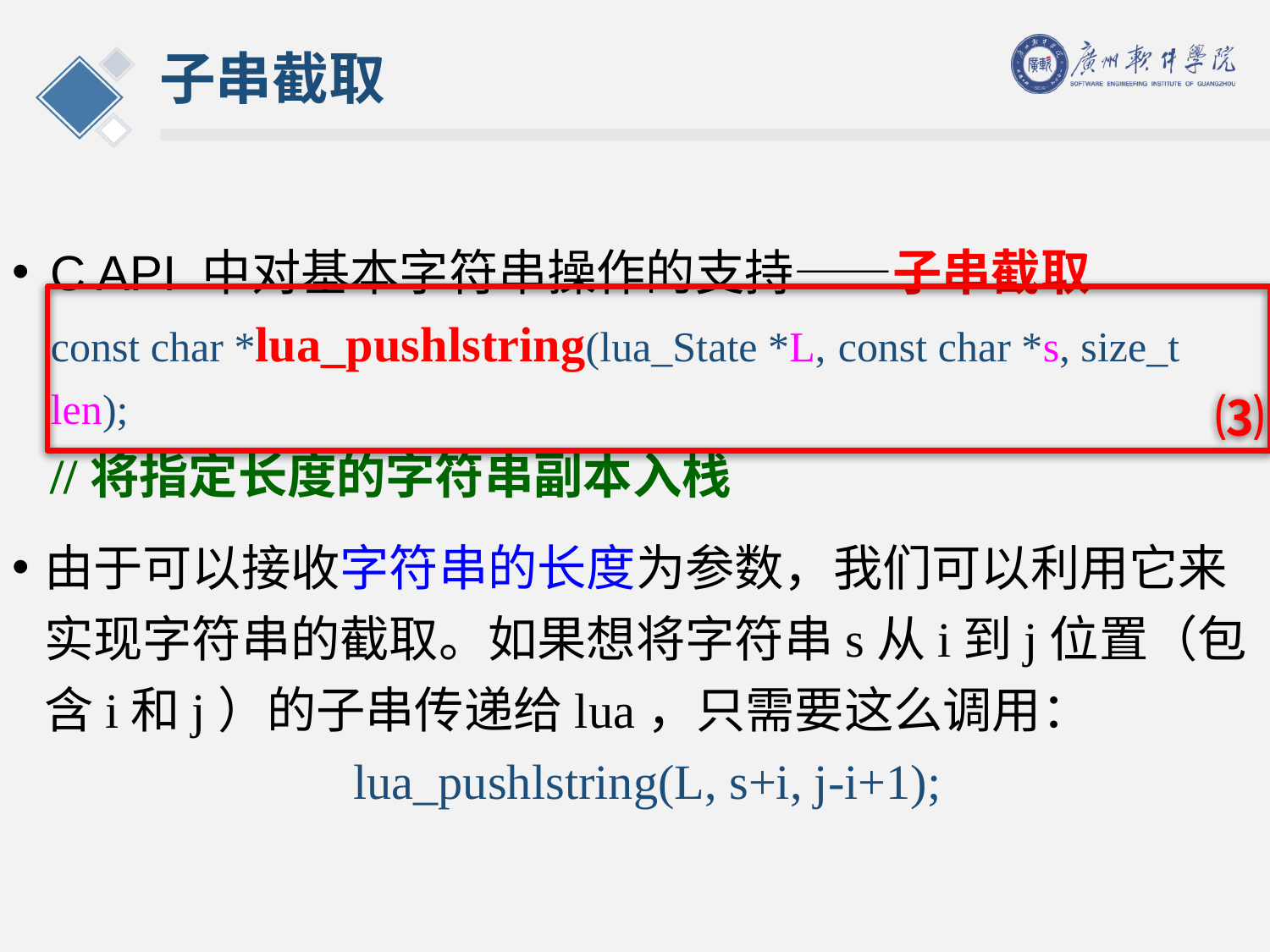

# 子串截取
C API 中对基本字符串操作的支持——子串截取
const char *lua_pushlstring(lua_State *L, const char *s, size_t len);
//将指定长度的字符串副本入栈
由于可以接收字符串的长度为参数，我们可以利用它来实现字符串的截取。如果想将字符串s从i到j位置（包含i和j）的子串传递给lua，只需要这么调用：
  lua_pushlstring(L, s+i, j-i+1);
⑶